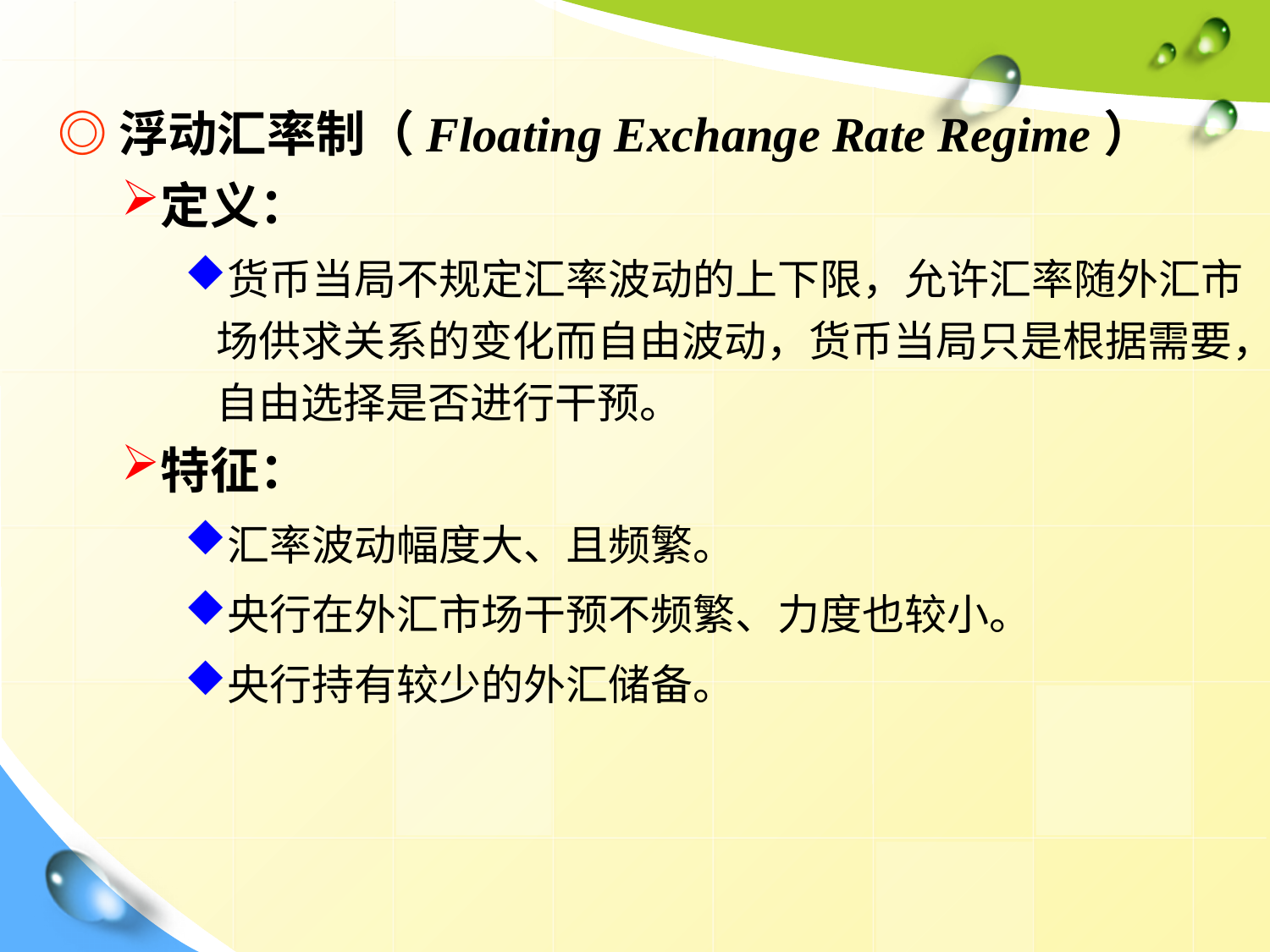

◎浮动汇率制（Floating Exchange Rate Regime）
定义：
货币当局不规定汇率波动的上下限，允许汇率随外汇市场供求关系的变化而自由波动，货币当局只是根据需要，自由选择是否进行干预。
特征：
汇率波动幅度大、且频繁。
央行在外汇市场干预不频繁、力度也较小。
央行持有较少的外汇储备。